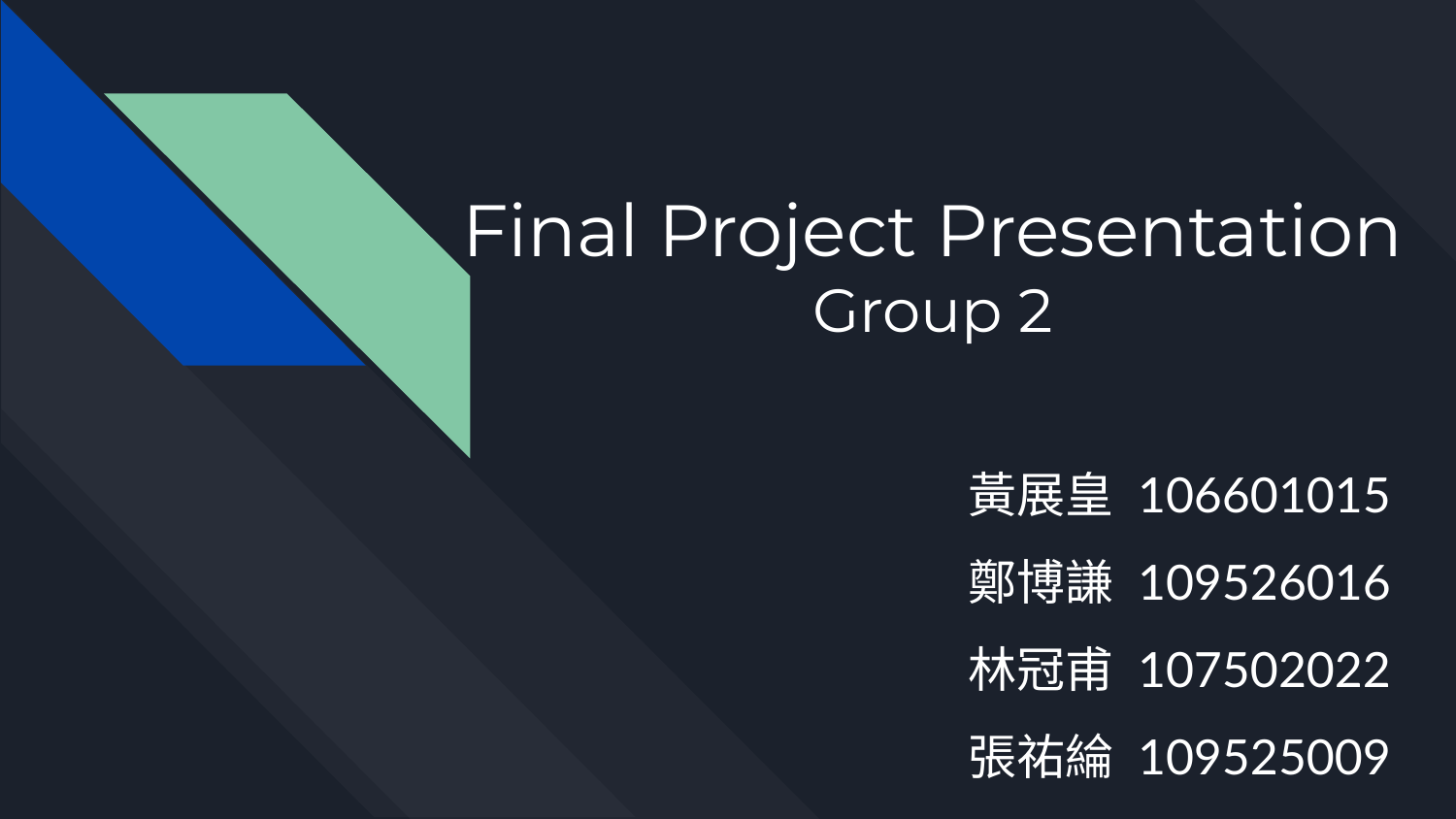

# Final Project Presentation
Group 2
黃展皇 106601015
鄭博謙 109526016
林冠甫 107502022
張祐綸 109525009